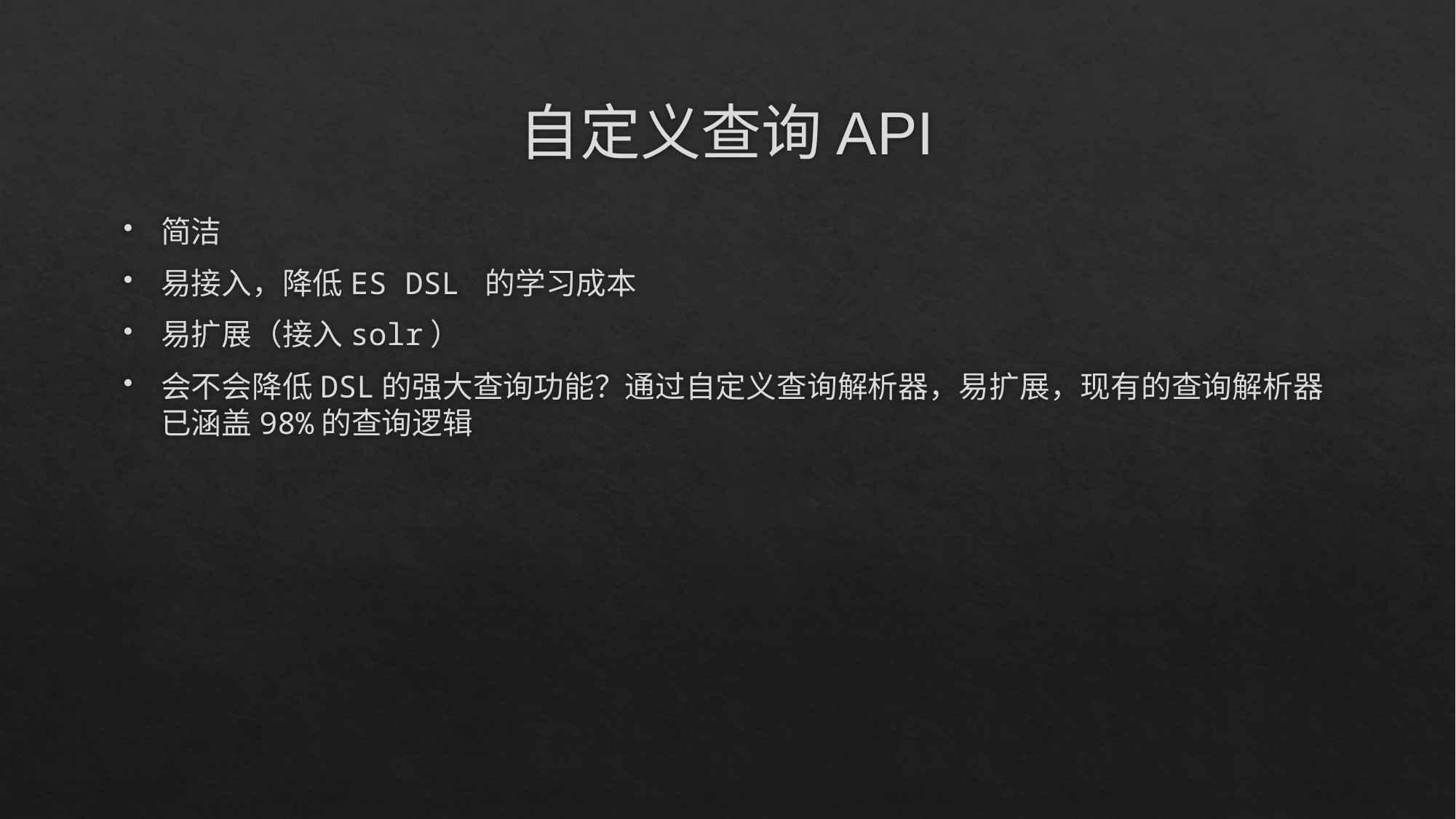

# 自定义查询API
简洁
易接入，降低ES DSL 的学习成本
易扩展（接入solr）
会不会降低DSL的强大查询功能？通过自定义查询解析器，易扩展，现有的查询解析器已涵盖98%的查询逻辑